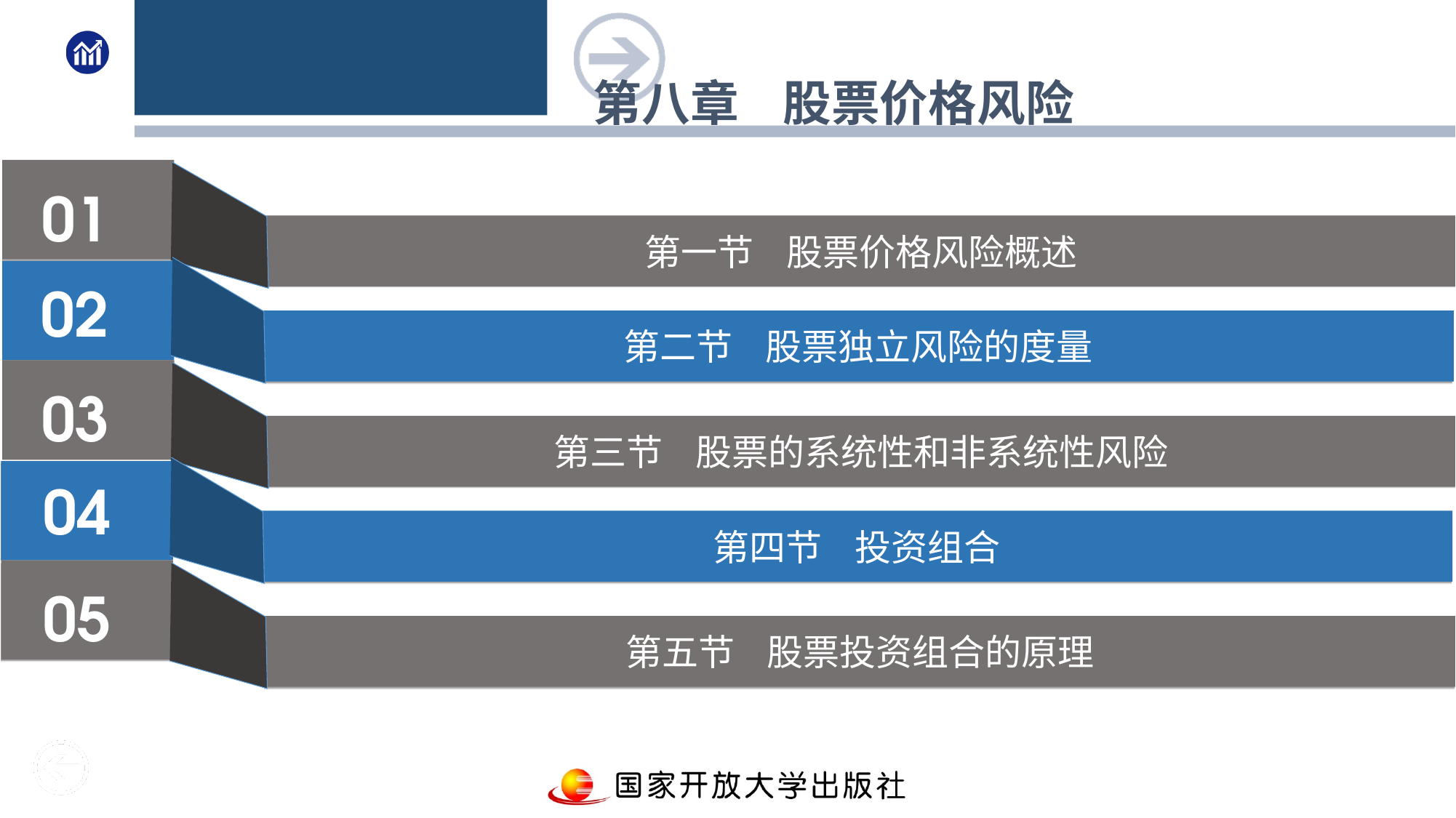

第八章    股票价格风险

01

第一节    股票价格风险概述

02
第二节    股票独立风险的度量

03

第三节    股票的系统性和非系统性风险

04
第四节    投资组合

05

第五节    股票投资组合的原理